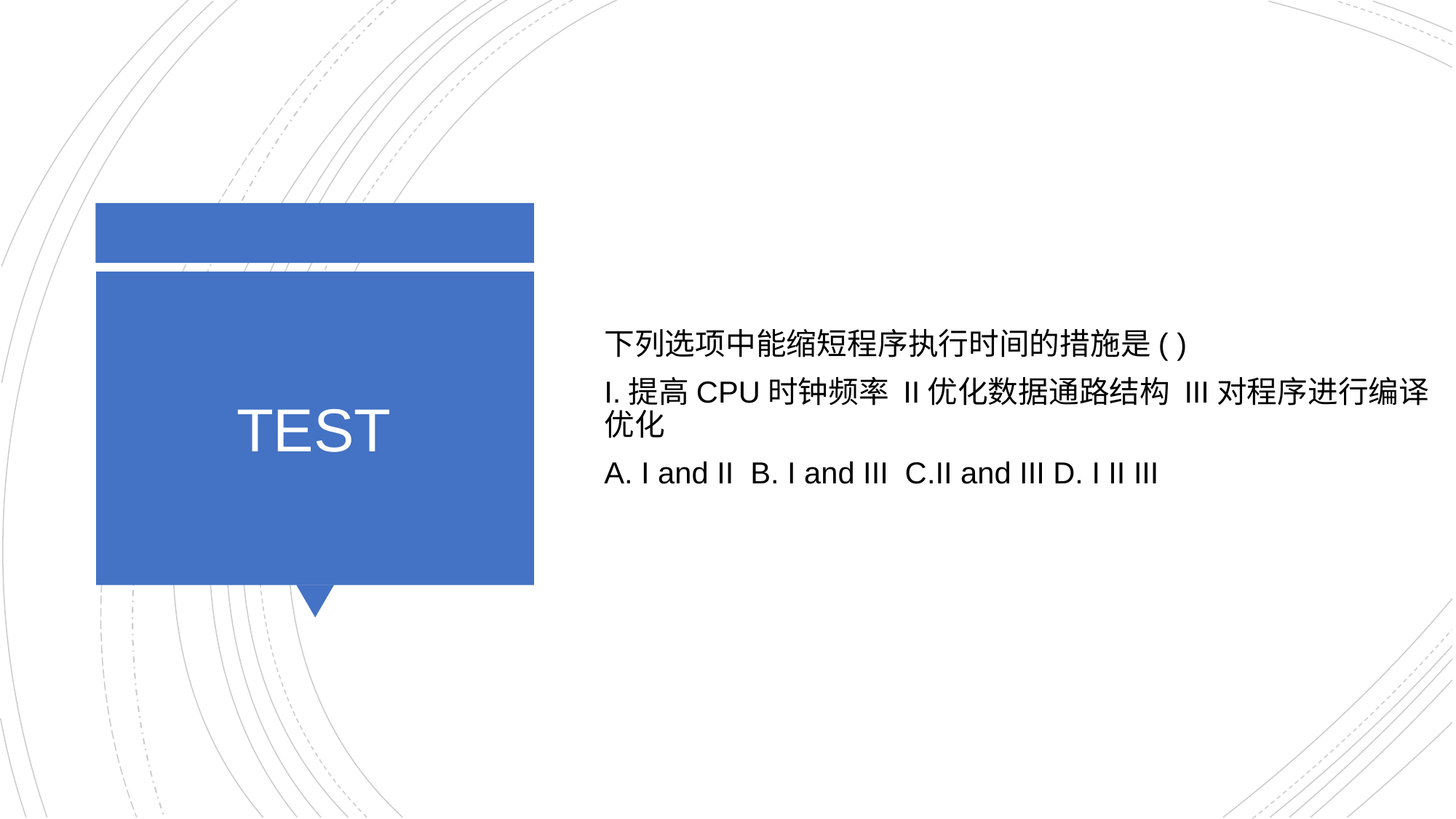

下列选项中能缩短程序执行时间的措施是( )
I.提高CPU时钟频率 II优化数据通路结构 III对程序进行编译优化
A. I and II  B. I and III  C.II and III D. I II III

# TEST